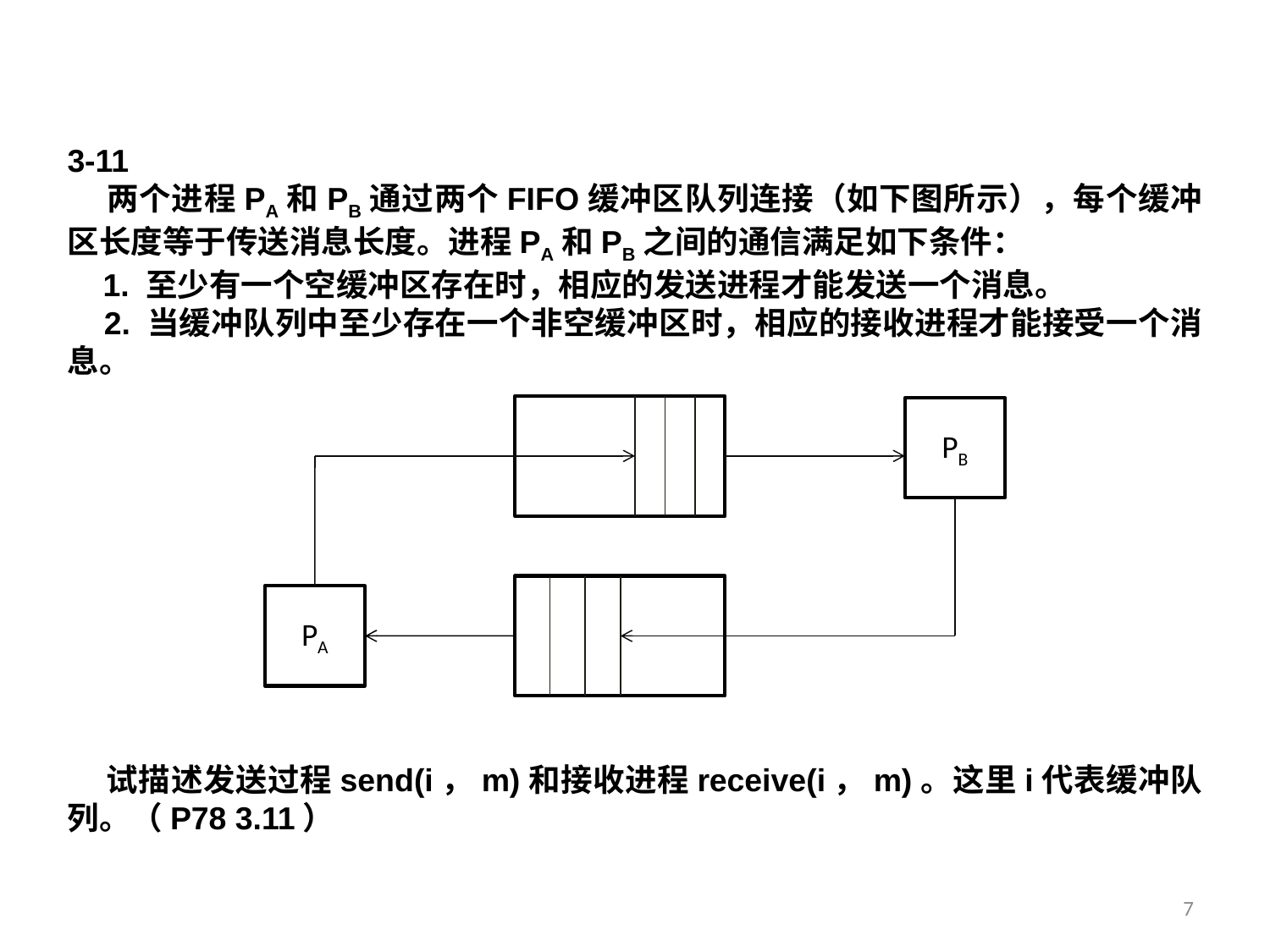

3-11
    两个进程PA和PB通过两个FIFO缓冲区队列连接（如下图所示），每个缓冲区长度等于传送消息长度。进程PA和PB之间的通信满足如下条件：
    1. 至少有一个空缓冲区存在时，相应的发送进程才能发送一个消息。
    2. 当缓冲队列中至少存在一个非空缓冲区时，相应的接收进程才能接受一个消息。

    试描述发送过程send(i，m)和接收进程receive(i，m)。这里i代表缓冲队列。（P78 3.11）

PB

PA
7